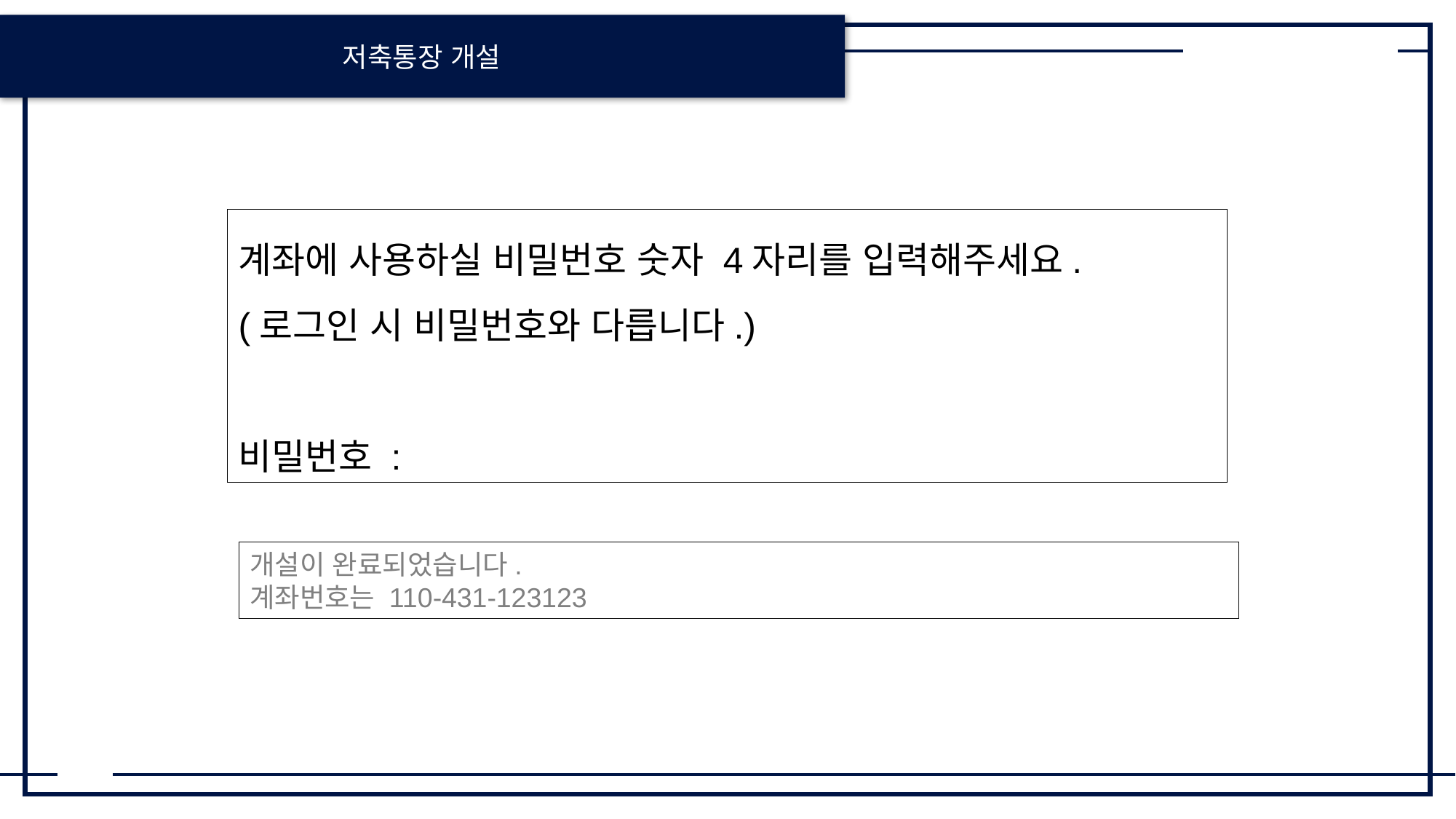

저축통장 개설

계좌에 사용하실 비밀번호 숫자 4자리를 입력해주세요.
(로그인 시 비밀번호와 다릅니다.)

비밀번호 :
개설이 완료되었습니다.
계좌번호는 110-431-123123